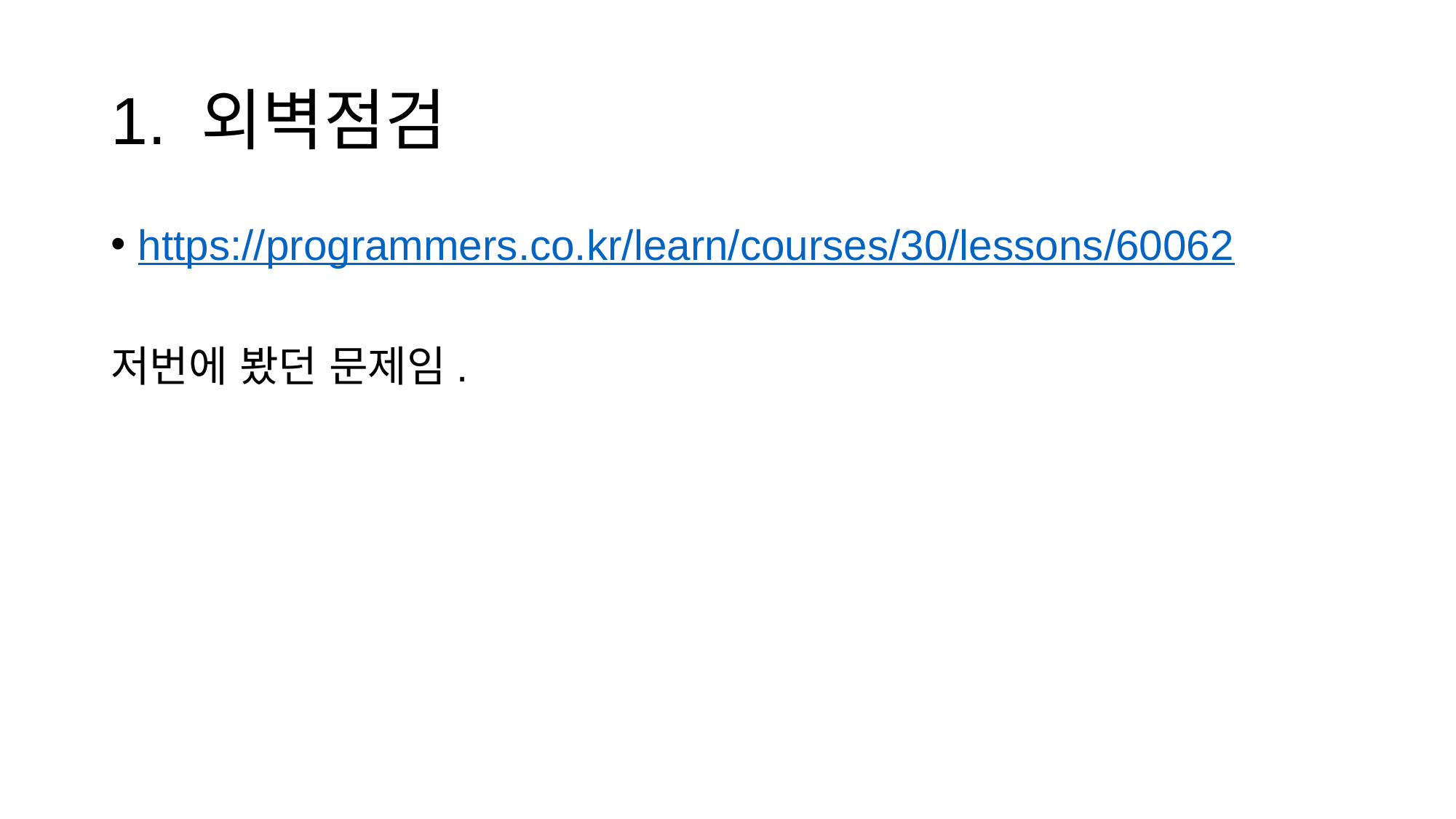

# 1. 외벽점검
https://programmers.co.kr/learn/courses/30/lessons/60062

저번에 봤던 문제임.